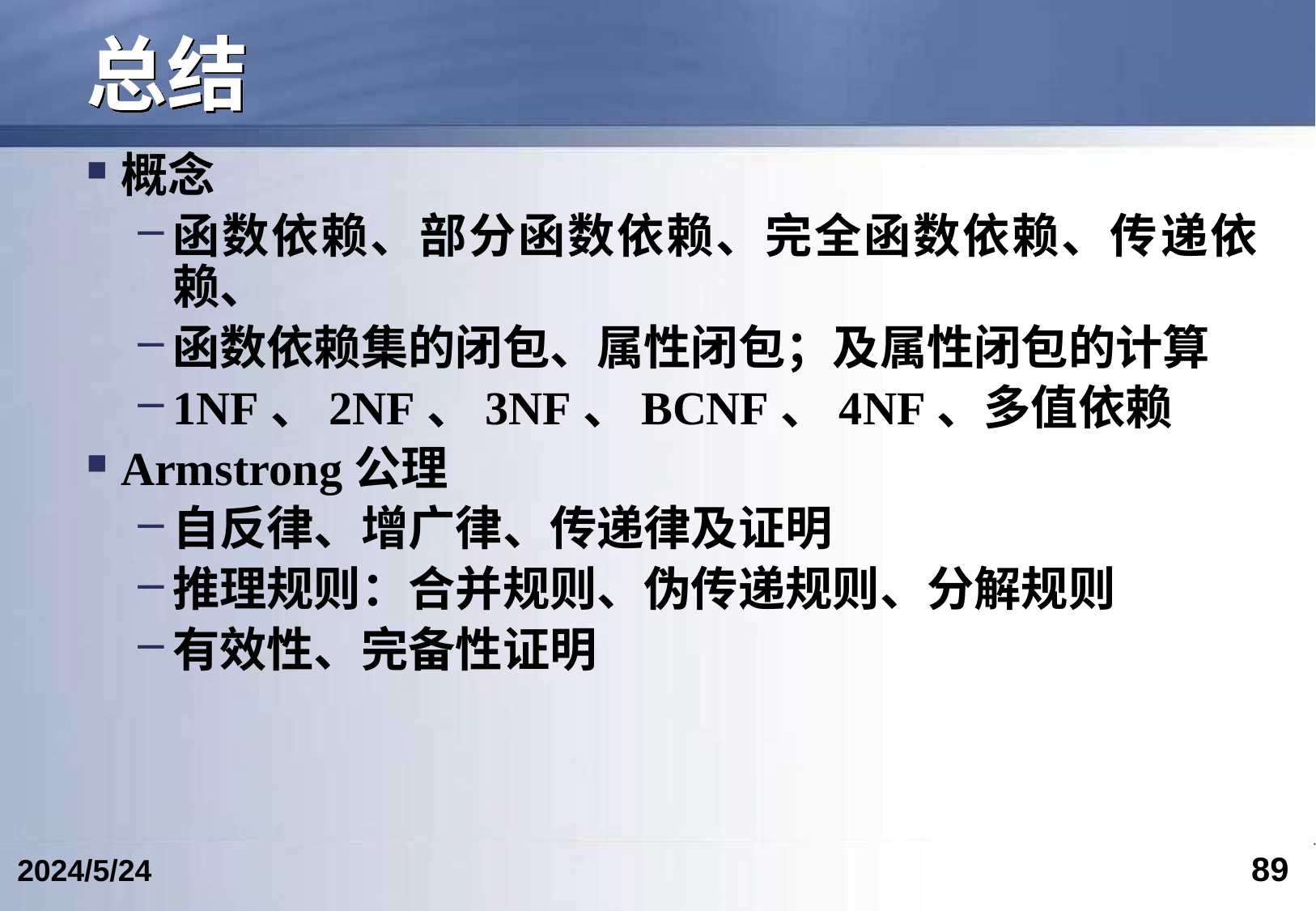

# 总结
概念
函数依赖、部分函数依赖、完全函数依赖、传递依赖、
函数依赖集的闭包、属性闭包；及属性闭包的计算
1NF、2NF、3NF、BCNF、4NF、多值依赖
Armstrong公理
自反律、增广律、传递律及证明
推理规则：合并规则、伪传递规则、分解规则
有效性、完备性证明
89
2024/5/24